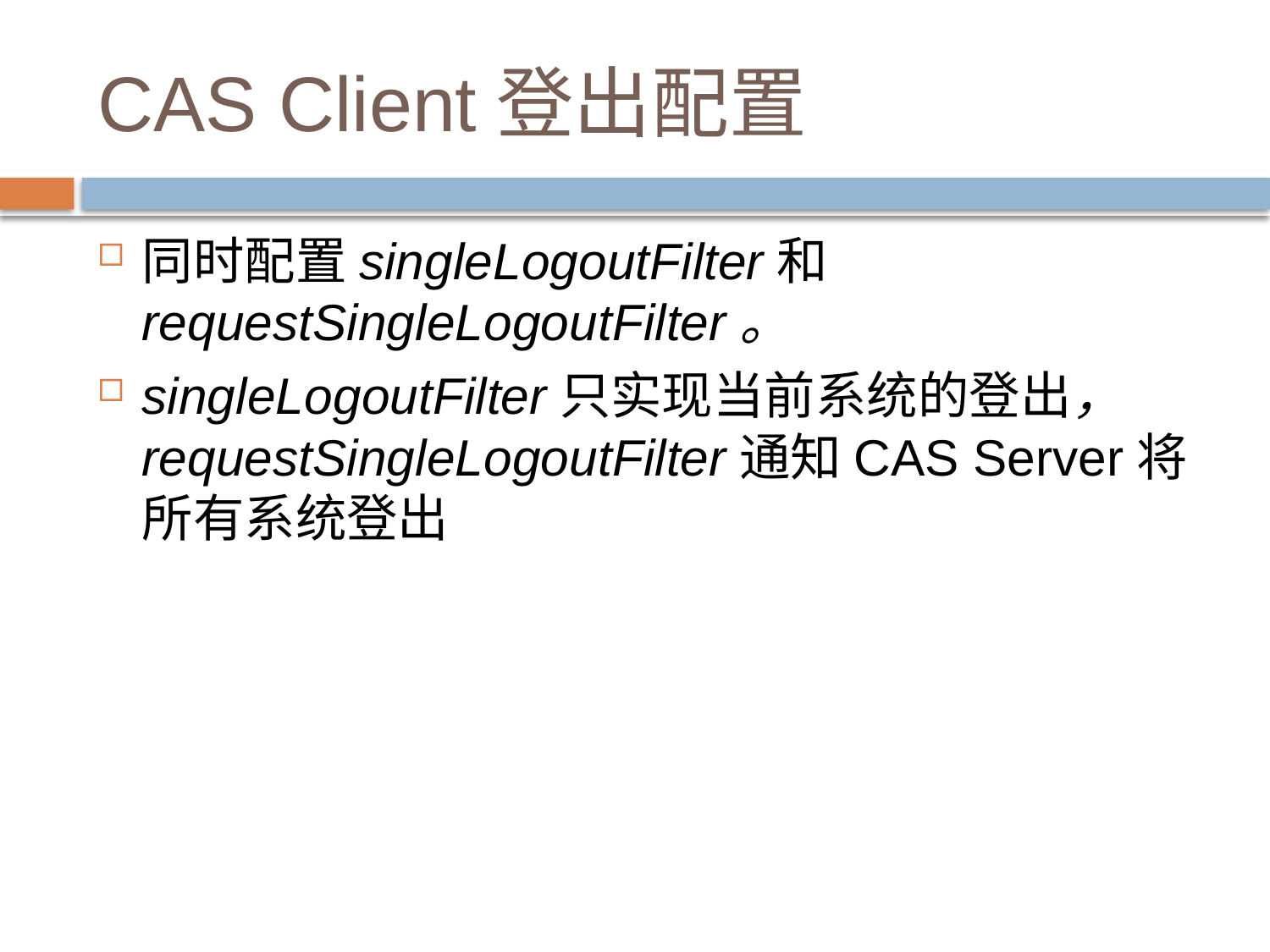

# CAS Client登出配置
同时配置singleLogoutFilter和requestSingleLogoutFilter。
singleLogoutFilter只实现当前系统的登出， requestSingleLogoutFilter通知CAS Server将所有系统登出